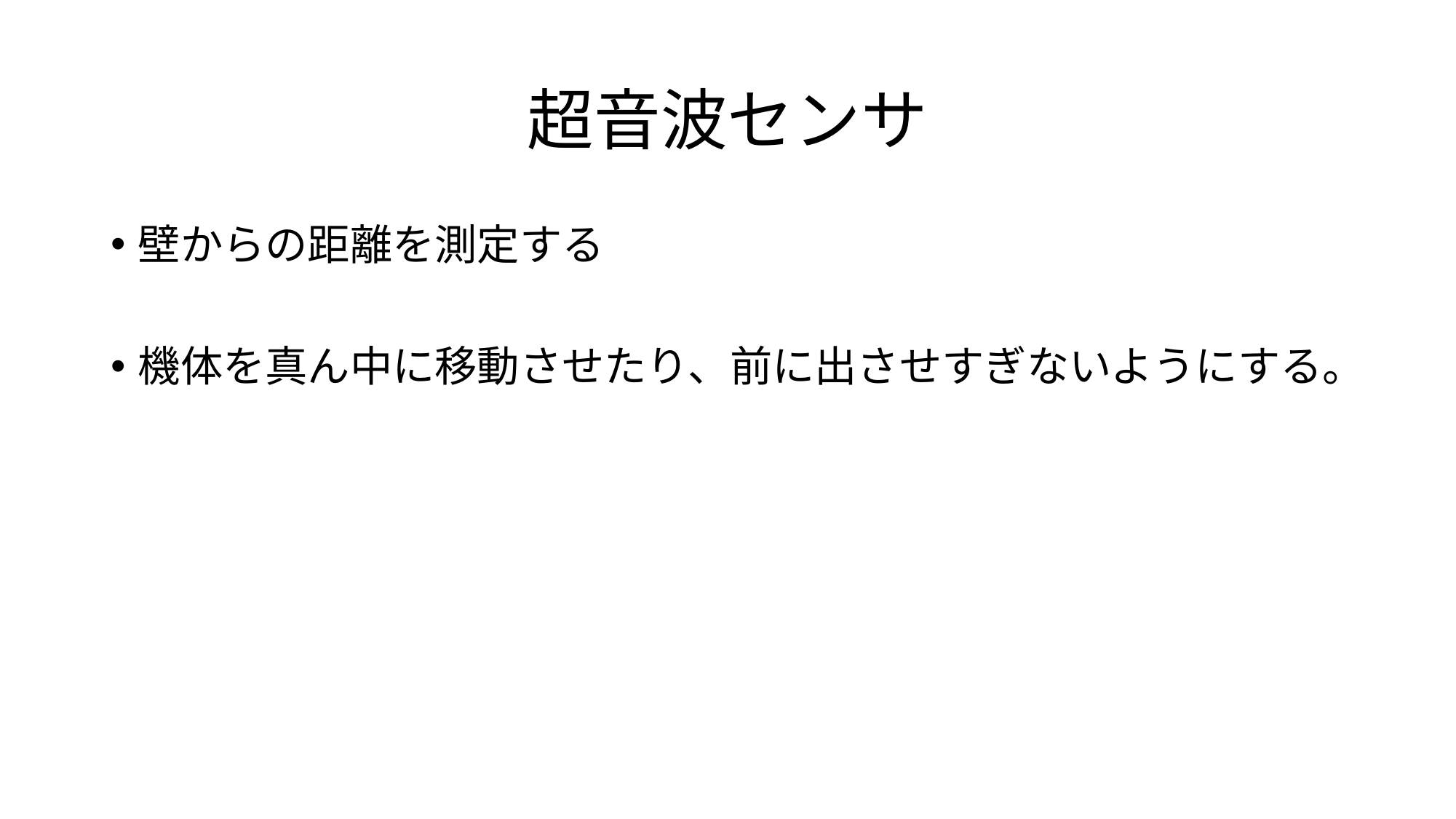

# 超音波センサ
壁からの距離を測定する

機体を真ん中に移動させたり、前に出させすぎないようにする。